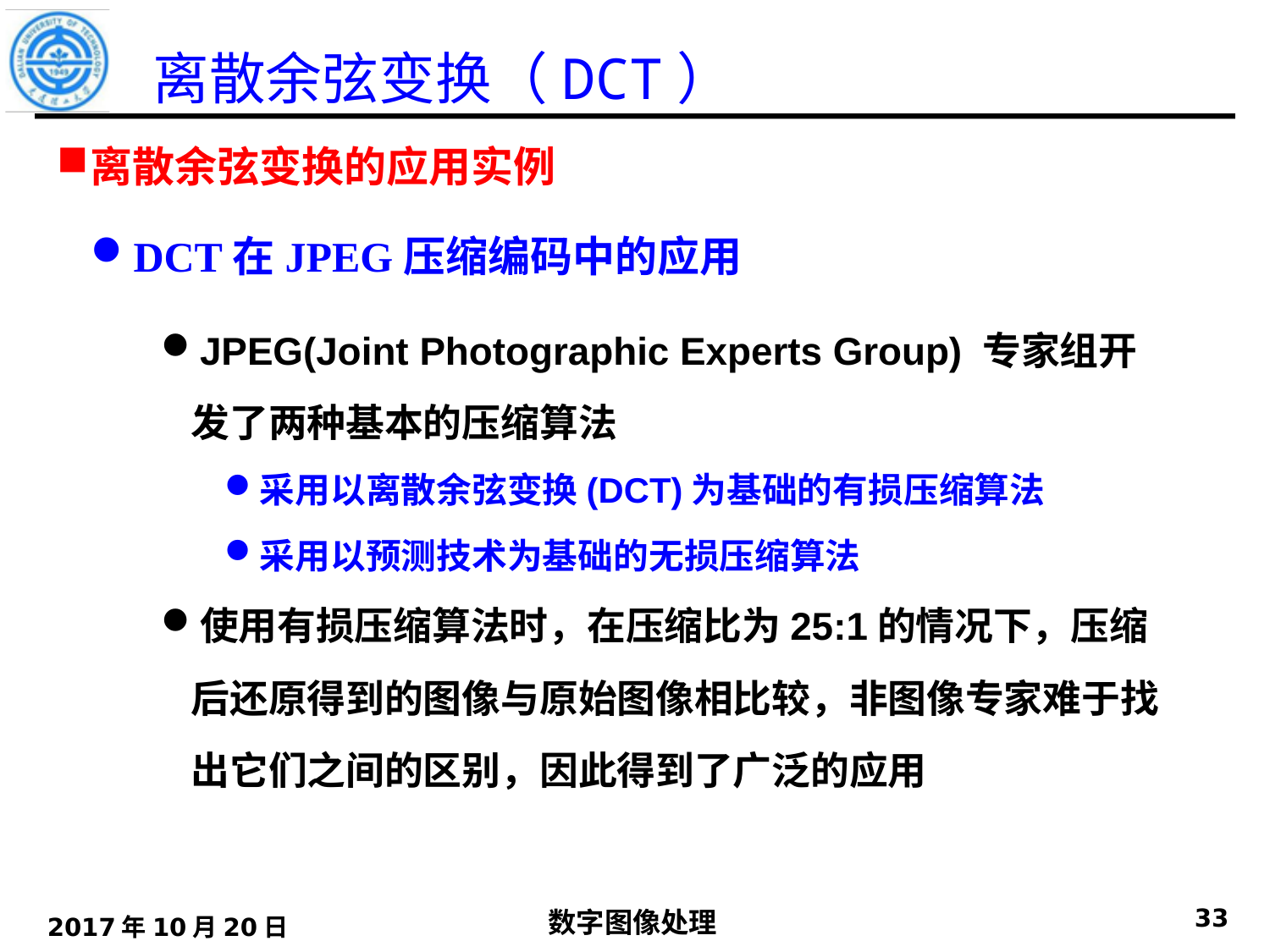

离散余弦变换（DCT）
离散余弦变换的应用实例
DCT在JPEG压缩编码中的应用
JPEG(Joint Photographic Experts Group) 专家组开发了两种基本的压缩算法
采用以离散余弦变换(DCT)为基础的有损压缩算法
采用以预测技术为基础的无损压缩算法
使用有损压缩算法时，在压缩比为25:1的情况下，压缩后还原得到的图像与原始图像相比较，非图像专家难于找出它们之间的区别，因此得到了广泛的应用